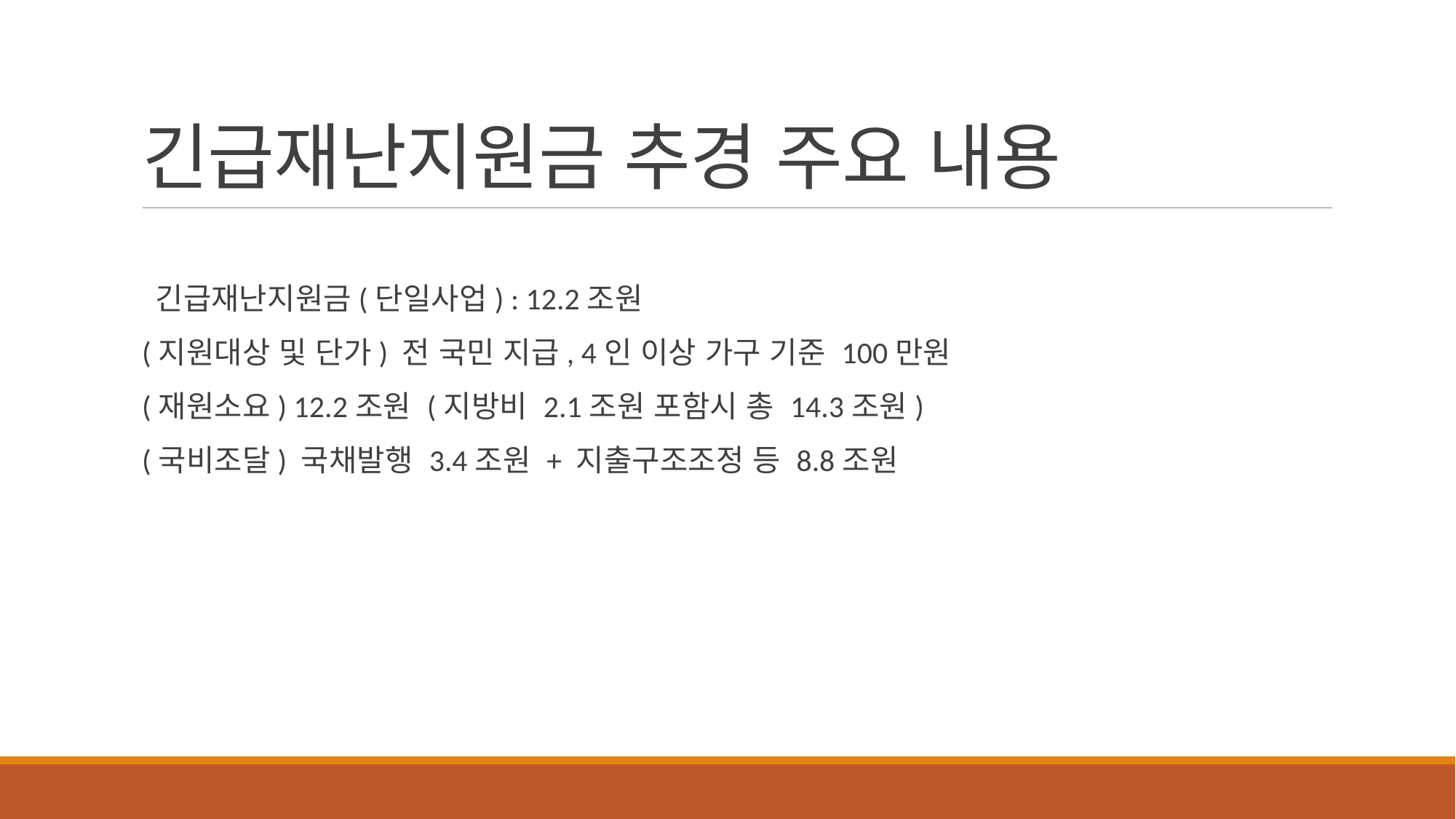

# 긴급재난지원금 추경 주요 내용

  긴급재난지원금(단일사업) : 12.2조원
(지원대상 및 단가) 전 국민 지급, 4인 이상 가구 기준 100만원
(재원소요) 12.2조원 (지방비 2.1조원 포함시 총 14.3조원)
(국비조달) 국채발행 3.4조원 + 지출구조조정 등 8.8조원